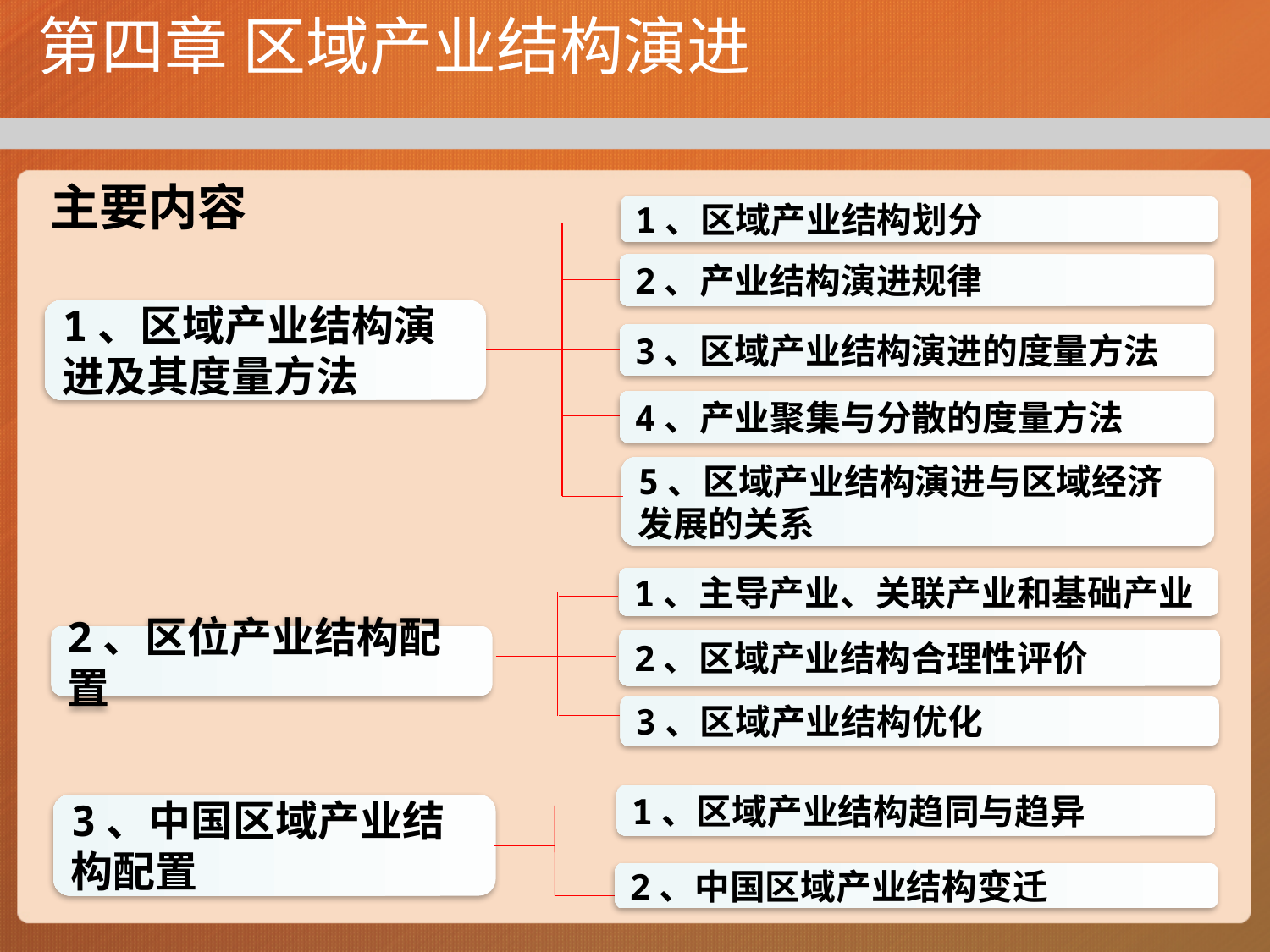

# 第四章 区域产业结构演进
    主要内容

1、区域产业结构划分
2、产业结构演进规律
1、区域产业结构演进及其度量方法
3、区域产业结构演进的度量方法
4、产业聚集与分散的度量方法
5、区域产业结构演进与区域经济发展的关系
1、主导产业、关联产业和基础产业
2、区位产业结构配置
2、区域产业结构合理性评价
3、区域产业结构优化
1、区域产业结构趋同与趋异
3、中国区域产业结构配置
2、中国区域产业结构变迁